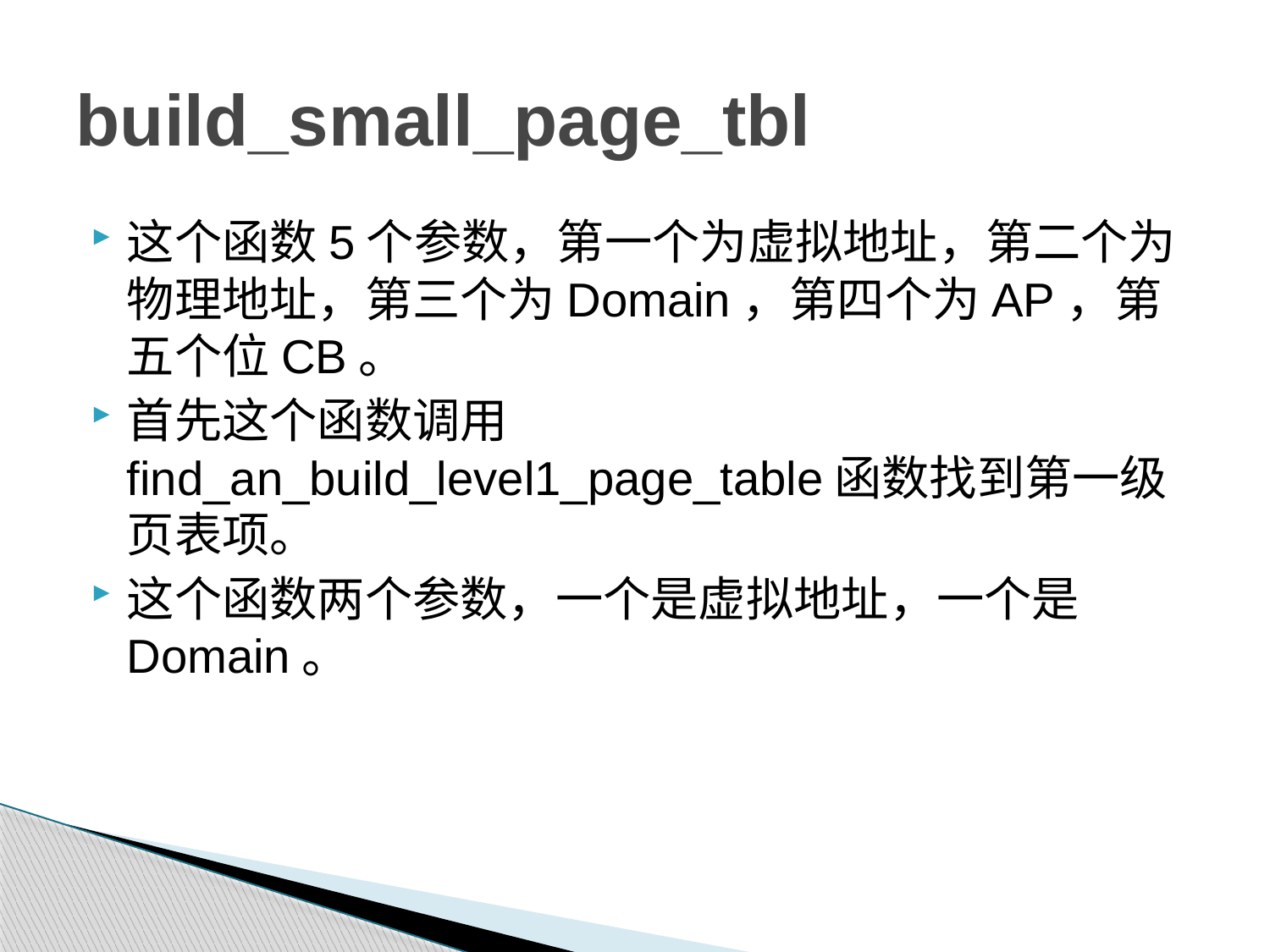

# build_small_page_tbl
这个函数5个参数，第一个为虚拟地址，第二个为物理地址，第三个为Domain，第四个为AP，第五个位CB。
首先这个函数调用find_an_build_level1_page_table函数找到第一级页表项。
这个函数两个参数，一个是虚拟地址，一个是Domain。